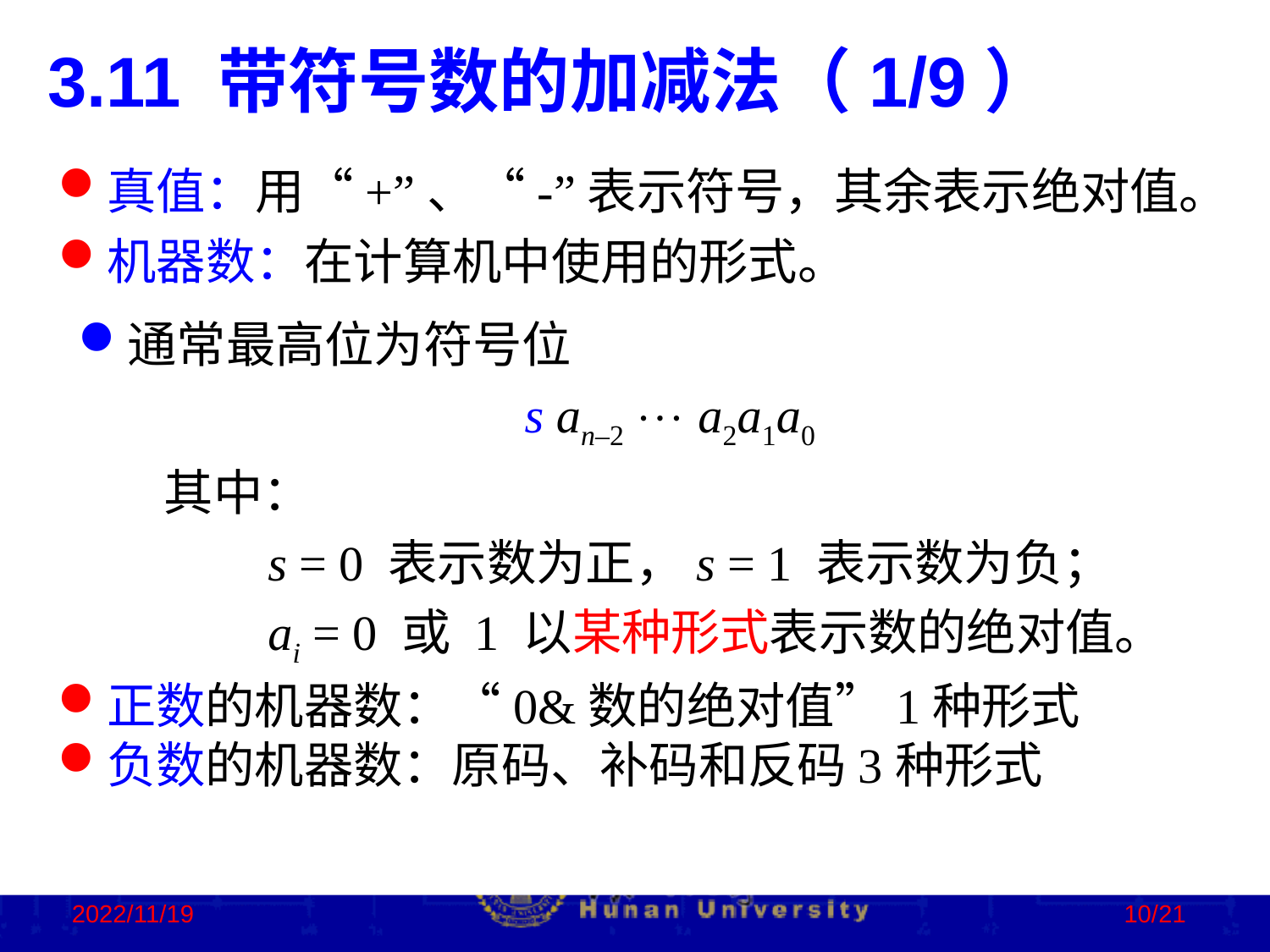

3.11 带符号数的加减法（1/9）
真值：用“+”、“-”表示符号，其余表示绝对值。
机器数：在计算机中使用的形式。
通常最高位为符号位
                                      s an–2 … a2a1a0
    其中：
             s = 0 表示数为正，s = 1 表示数为负；
             ai = 0 或 1 以某种形式表示数的绝对值。
正数的机器数：“0&数的绝对值”1种形式
负数的机器数：原码、补码和反码3种形式
2022/11/19
10/21